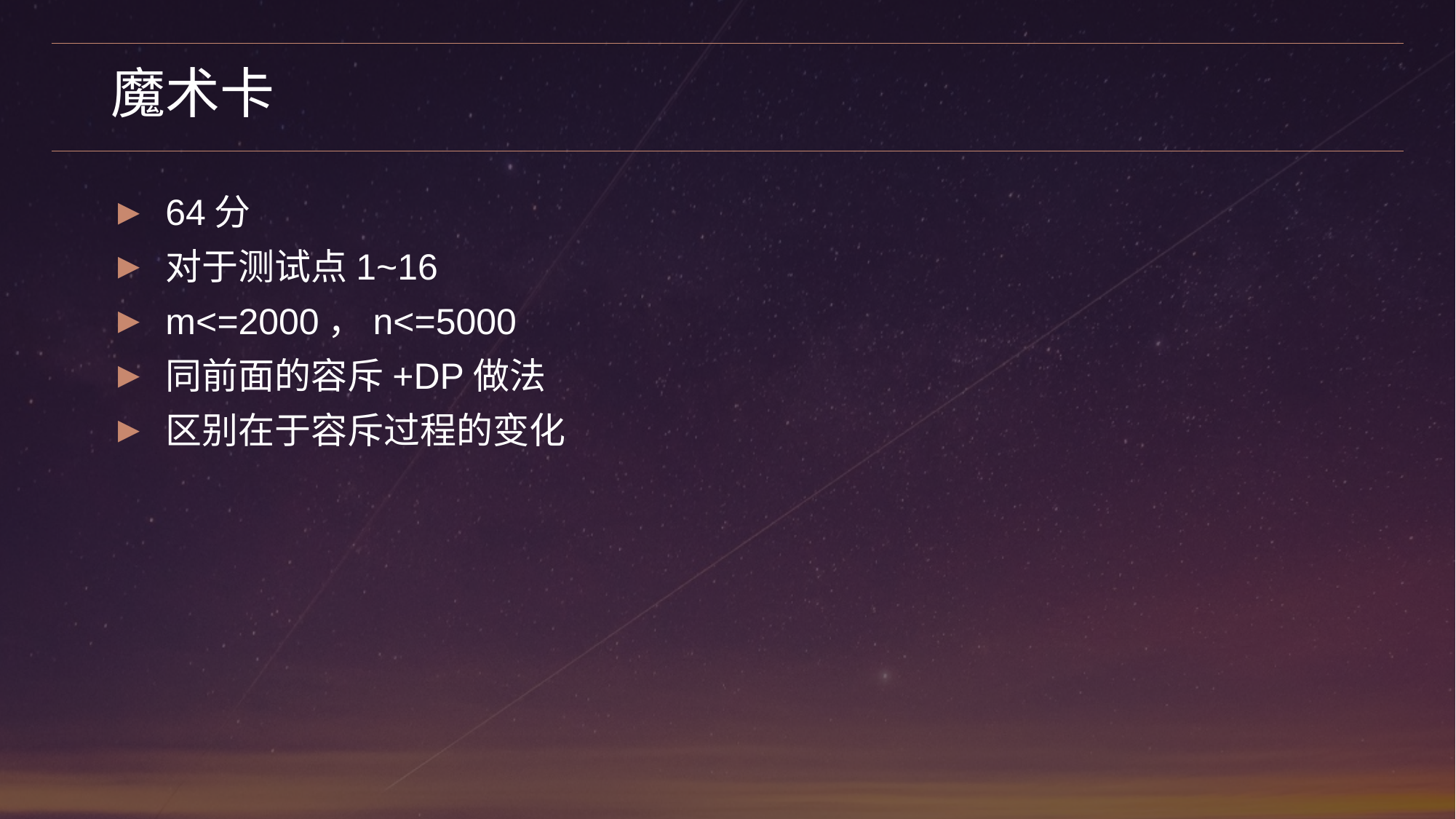

# 魔术卡
64分
对于测试点1~16
m<=2000，n<=5000
同前面的容斥+DP做法
区别在于容斥过程的变化